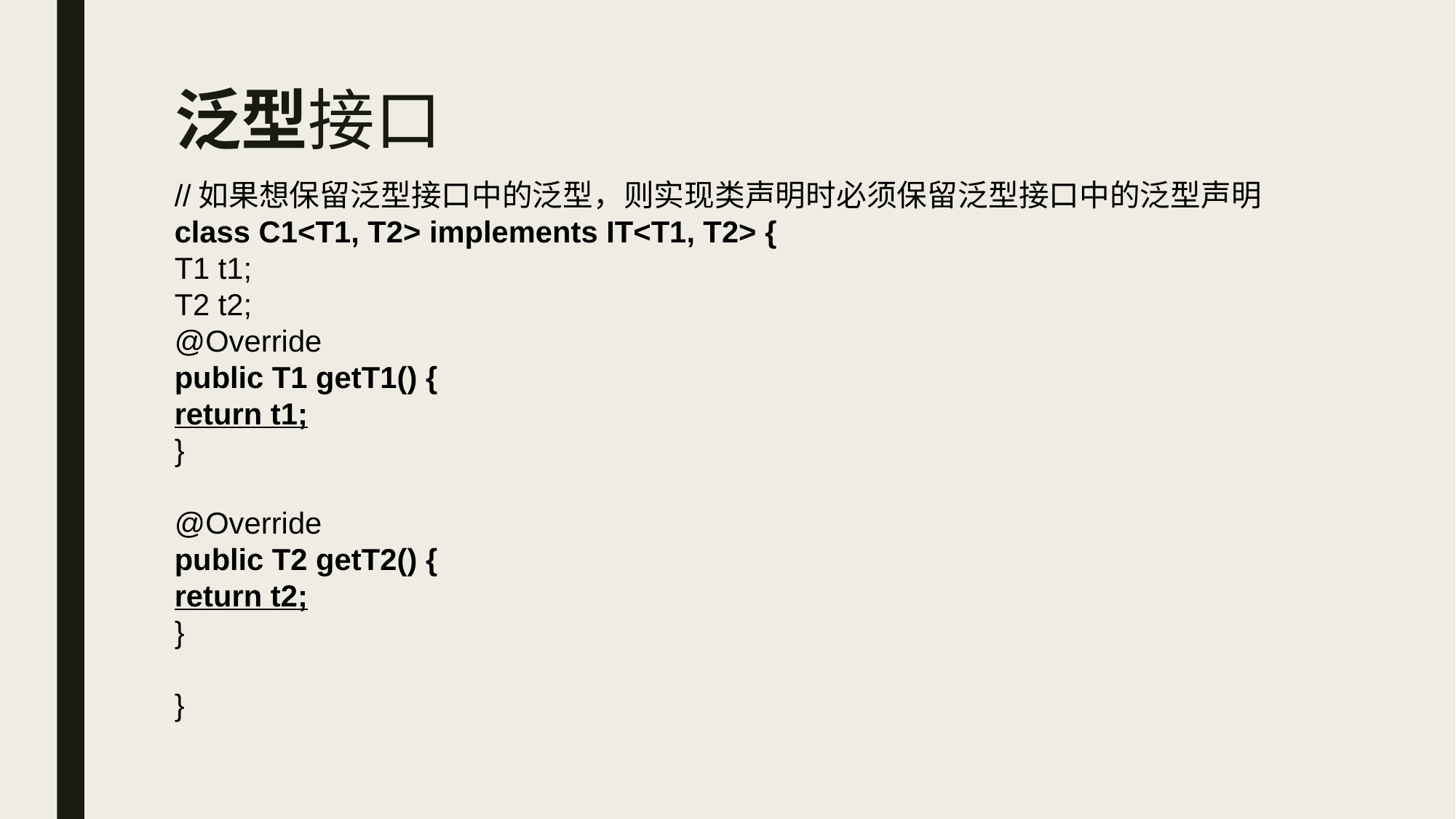

# 泛型接口
//如果想保留泛型接口中的泛型，则实现类声明时必须保留泛型接口中的泛型声明
class C1<T1, T2> implements IT<T1, T2> {
T1 t1;
T2 t2;
@Override
public T1 getT1() {
return t1;
}

@Override
public T2 getT2() {
return t2;
}

}